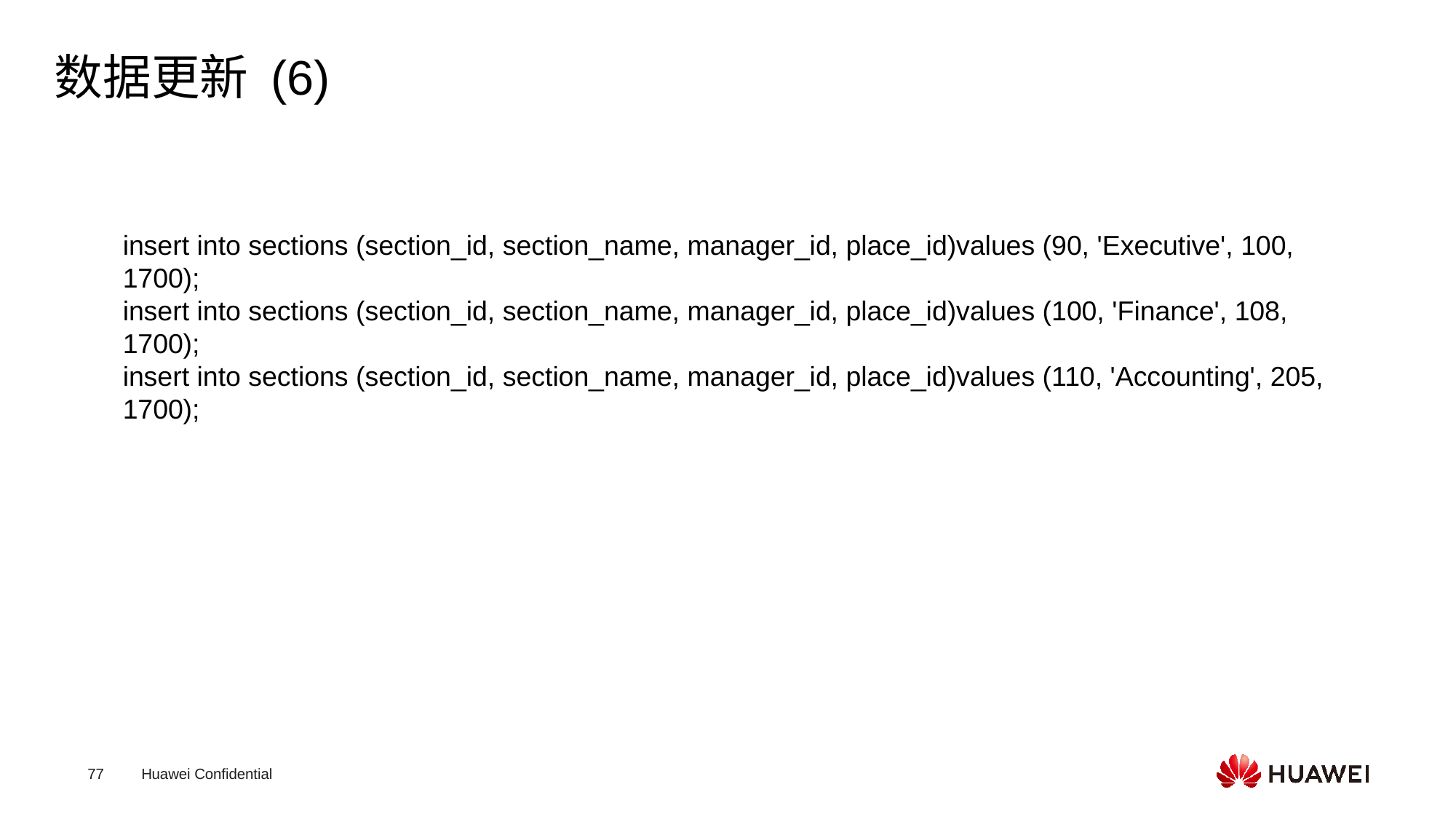

# 数据更新 (6)
insert into sections (section_id, section_name, manager_id, place_id)values (90, 'Executive', 100, 1700);insert into sections (section_id, section_name, manager_id, place_id)values (100, 'Finance', 108, 1700);insert into sections (section_id, section_name, manager_id, place_id)values (110, 'Accounting', 205, 1700);